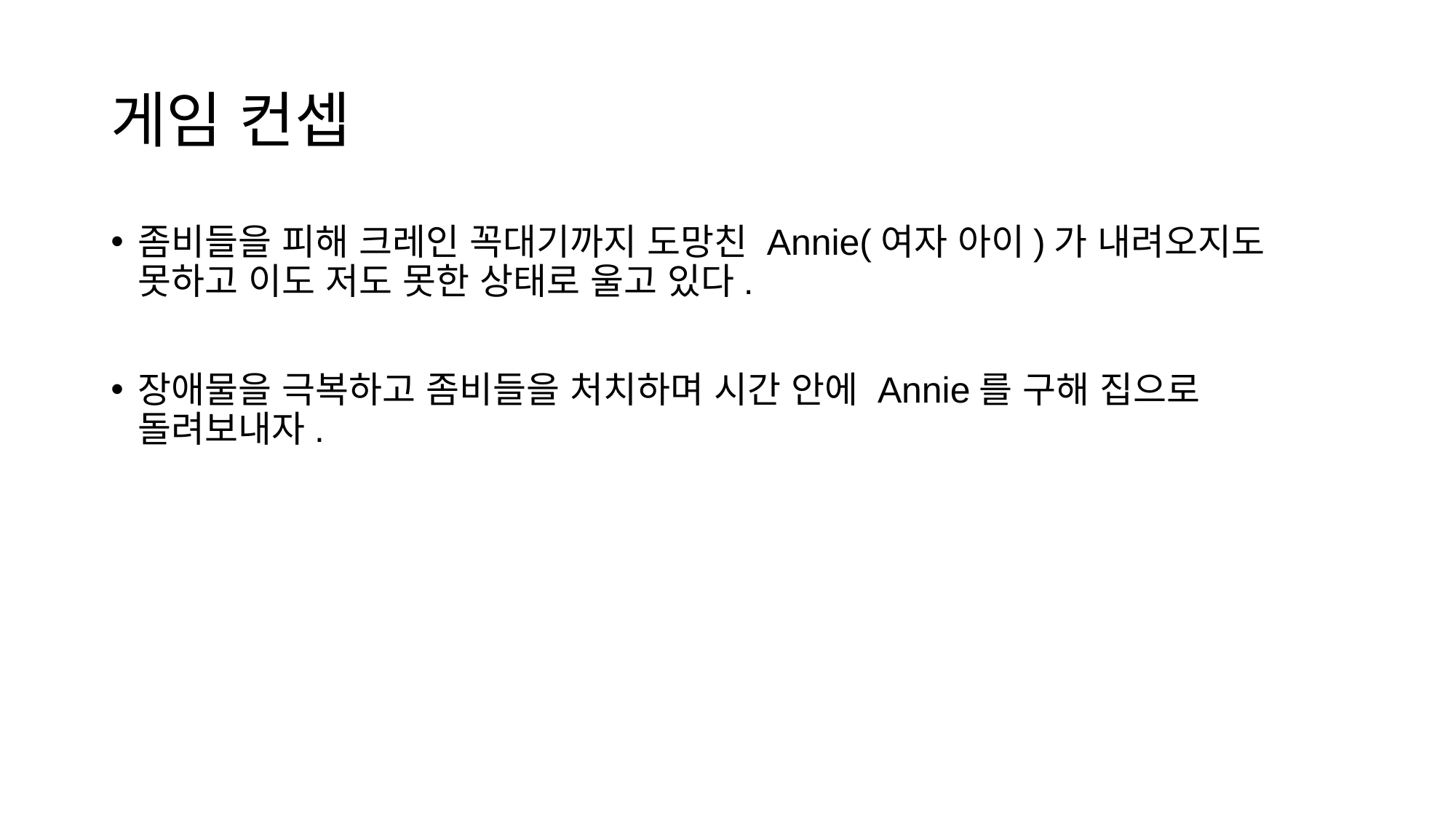

# 게임 컨셉
좀비들을 피해 크레인 꼭대기까지 도망친 Annie(여자 아이)가 내려오지도 못하고 이도 저도 못한 상태로 울고 있다.

장애물을 극복하고 좀비들을 처치하며 시간 안에 Annie를 구해 집으로 돌려보내자.